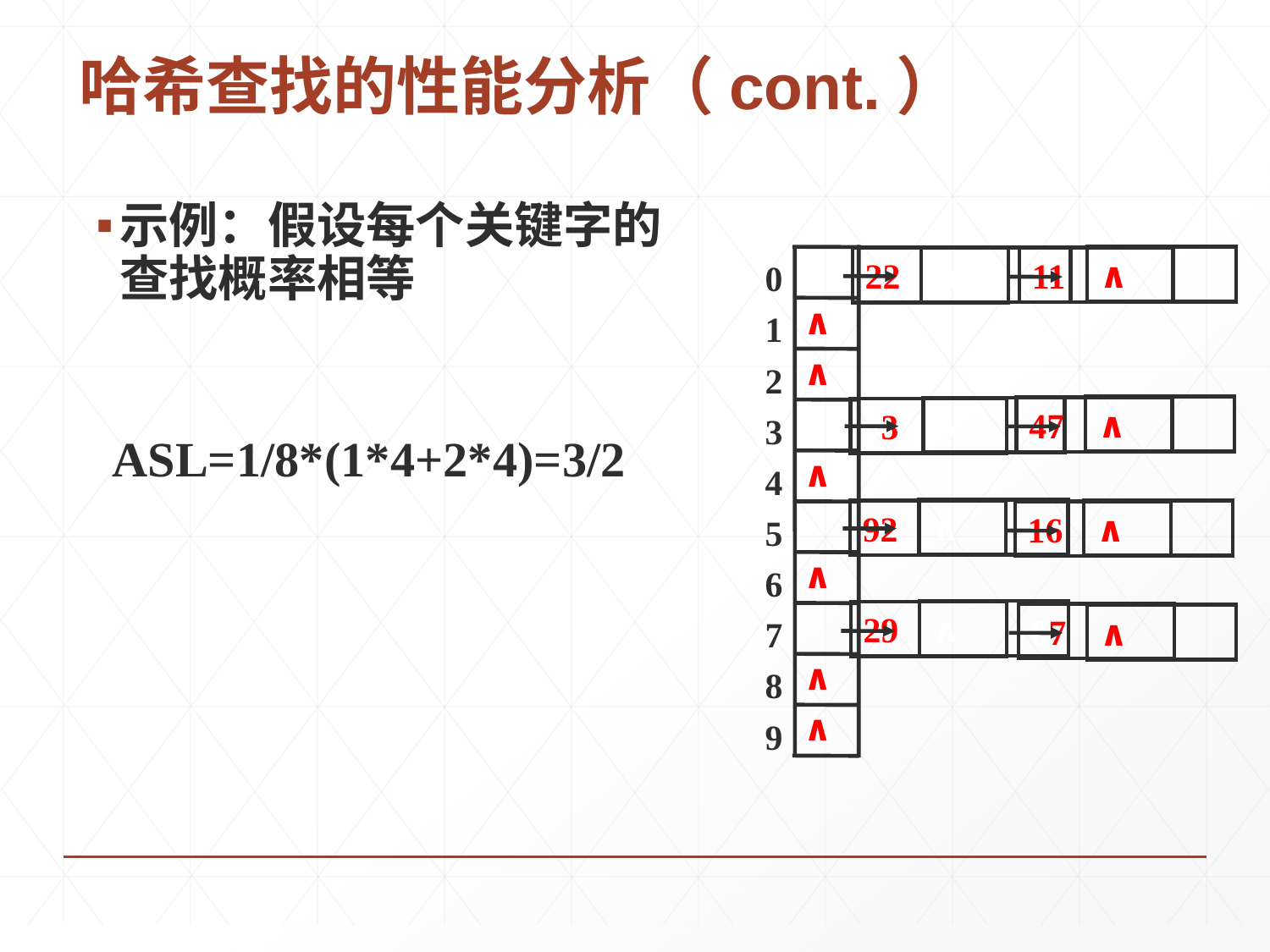

# 哈希查找的性能分析（cont.）
示例：假设每个关键字的查找概率相等

∧
∧
11
22
0

∧

1

∧

2

∧
47
∧
03

3

∧

4

∧
92
∧

16
5

∧

6

∧
29

07
∧
7

∧

8

∧

9

ASL=1/8*(1*4+2*4)=3/2